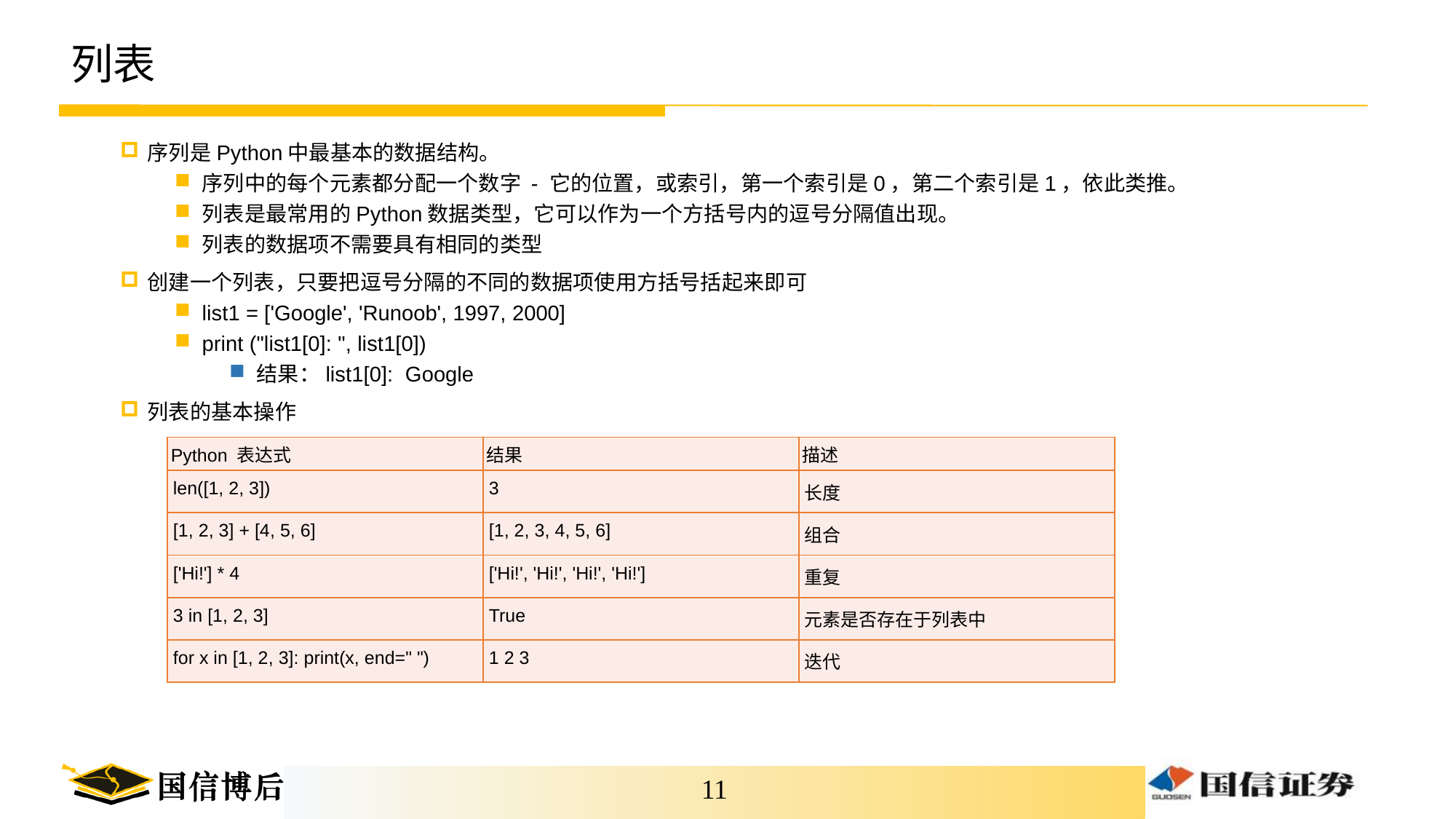

# 列表
序列是Python中最基本的数据结构。
序列中的每个元素都分配一个数字 - 它的位置，或索引，第一个索引是0，第二个索引是1，依此类推。
列表是最常用的Python数据类型，它可以作为一个方括号内的逗号分隔值出现。
列表的数据项不需要具有相同的类型
创建一个列表，只要把逗号分隔的不同的数据项使用方括号括起来即可
list1 = ['Google', 'Runoob', 1997, 2000]
print ("list1[0]: ", list1[0])
结果：list1[0]:  Google
列表的基本操作
| Python 表达式 | 结果 | 描述 |
| --- | --- | --- |
| len([1, 2, 3]) | 3 | 长度 |
| [1, 2, 3] + [4, 5, 6] | [1, 2, 3, 4, 5, 6] | 组合 |
| ['Hi!'] \* 4 | ['Hi!', 'Hi!', 'Hi!', 'Hi!'] | 重复 |
| 3 in [1, 2, 3] | True | 元素是否存在于列表中 |
| for x in [1, 2, 3]: print(x, end=" ") | 1 2 3 | 迭代 |
11